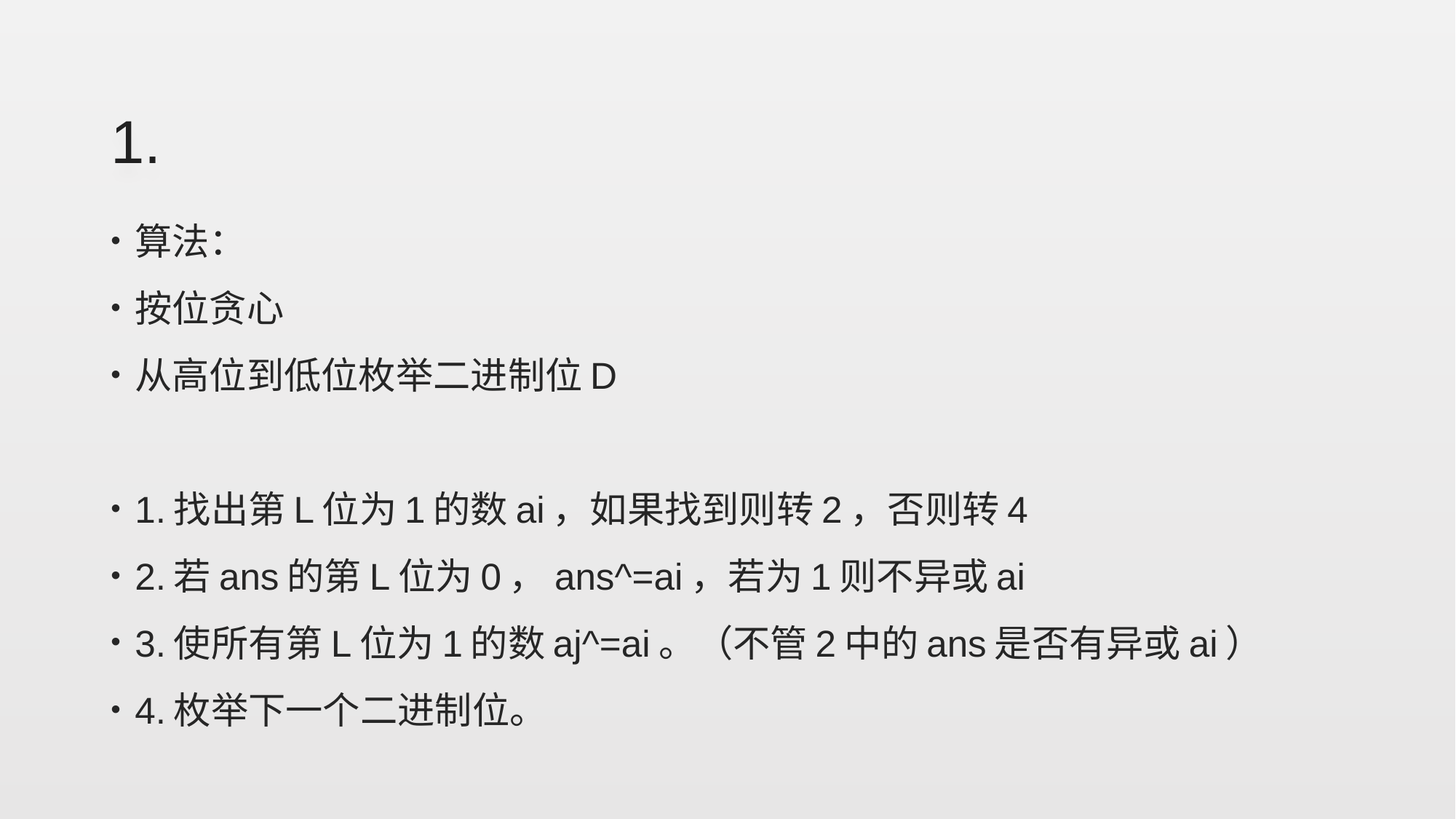

# 1.
算法：
按位贪心
从高位到低位枚举二进制位D

1.找出第L位为1的数ai，如果找到则转2，否则转4
2.若ans的第L位为0，ans^=ai，若为1则不异或ai
3.使所有第L位为1的数aj^=ai。（不管2中的ans是否有异或ai）
4.枚举下一个二进制位。